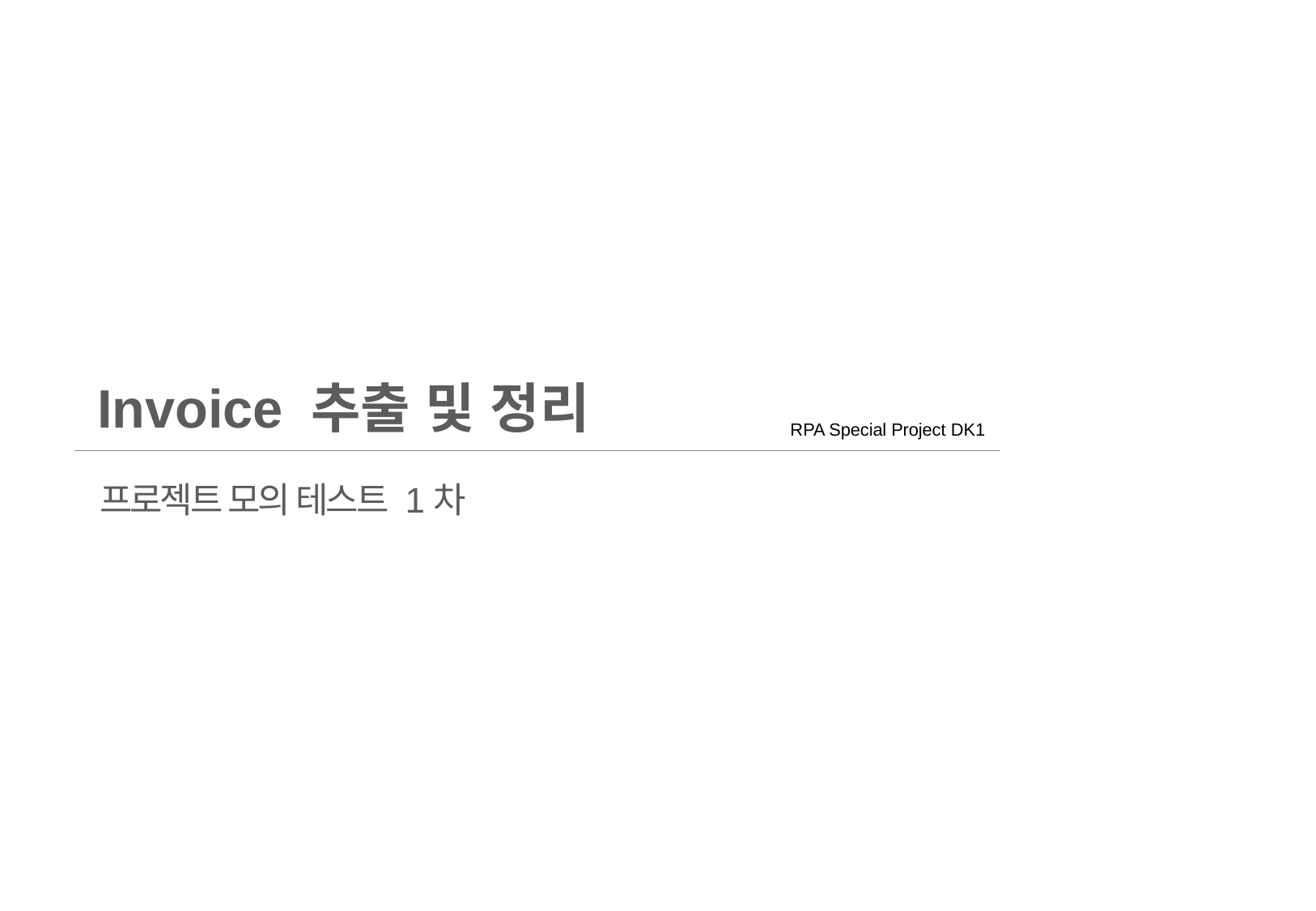

Invoice 추출 및 정리
RPA Special Project DK1
프로젝트 모의 테스트 1차